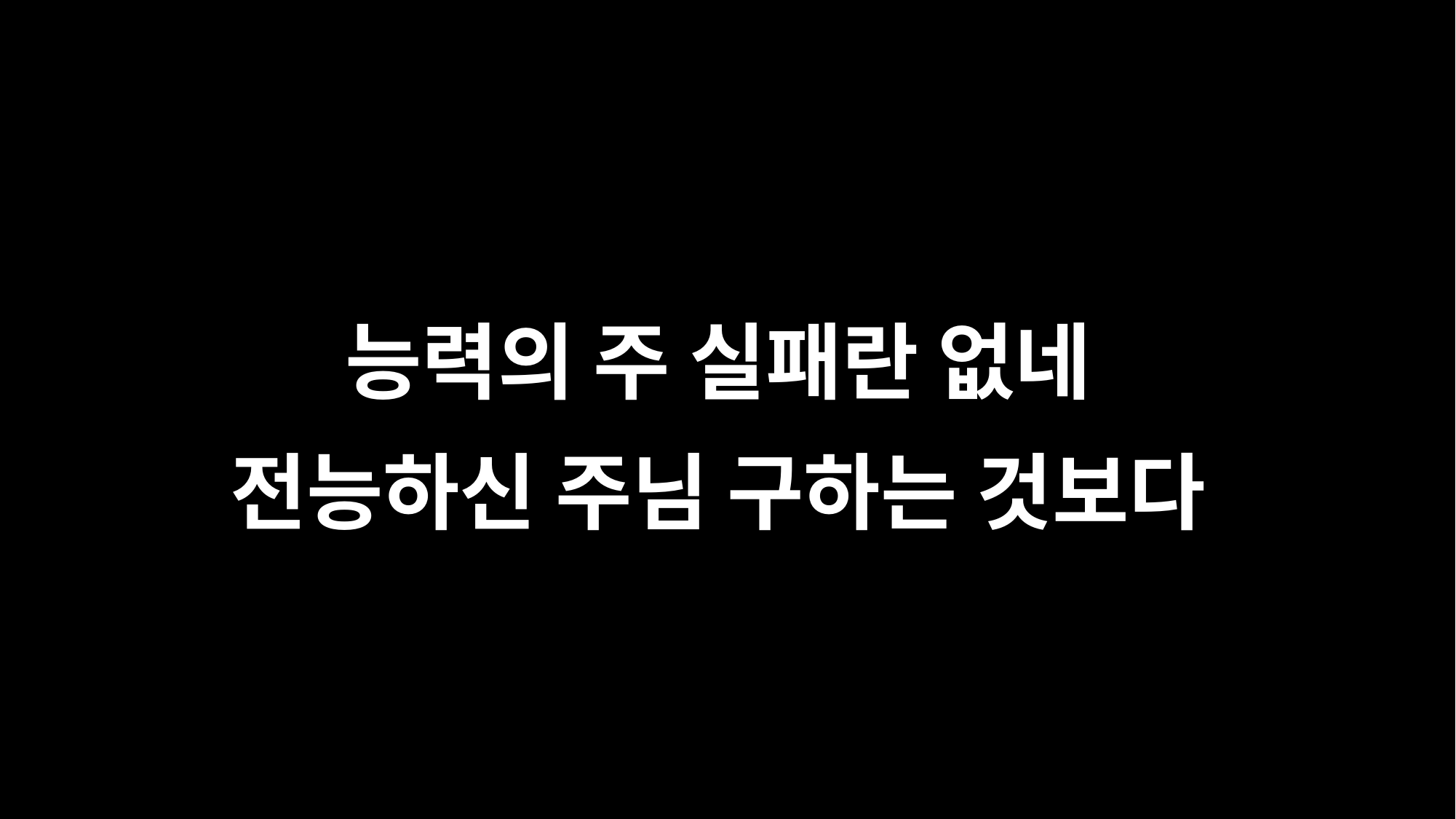

능력의 주 실패란 없네
전능하신 주님 구하는 것보다